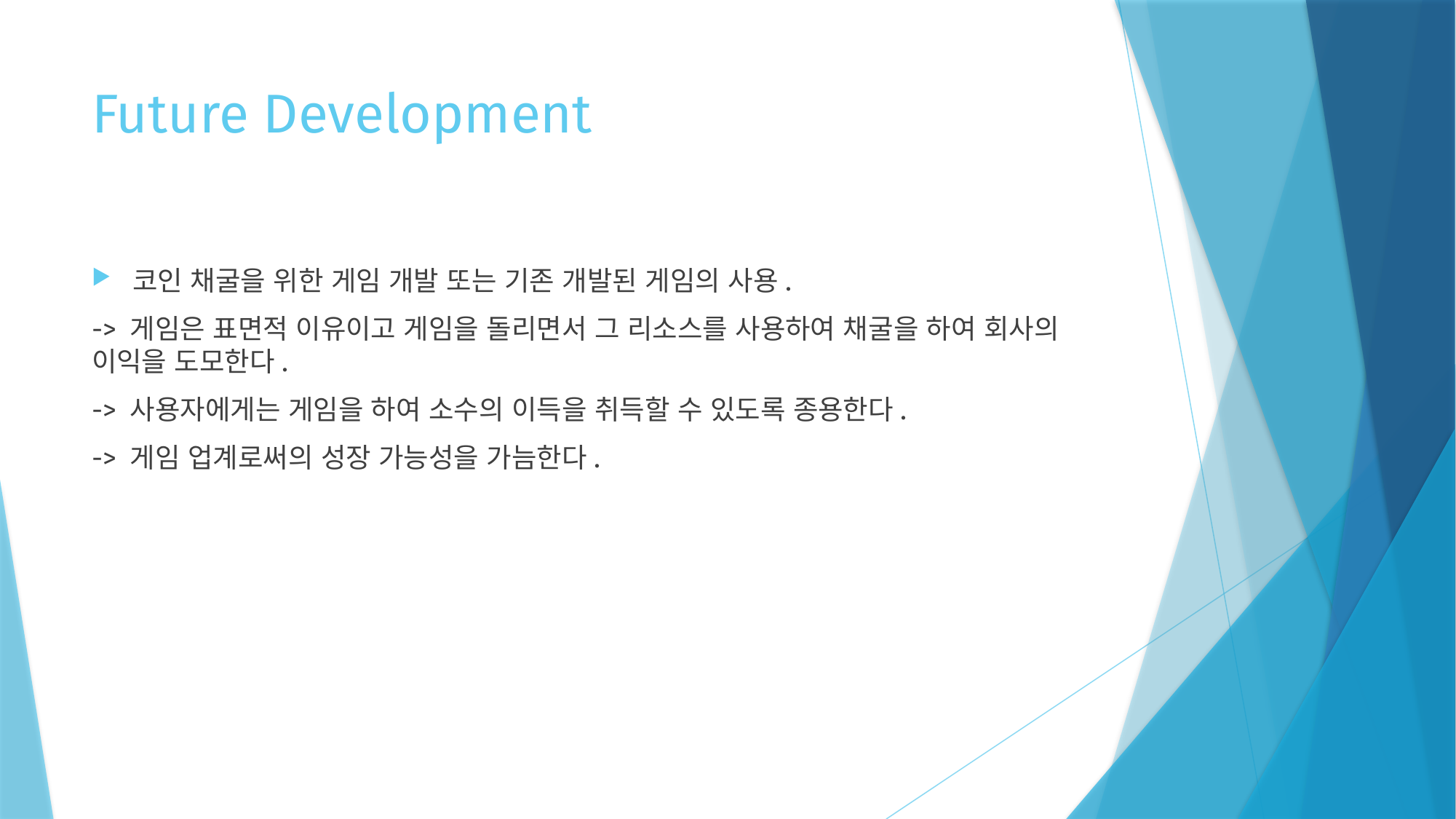

# Future Development
코인 채굴을 위한 게임 개발 또는 기존 개발된 게임의 사용.
-> 게임은 표면적 이유이고 게임을 돌리면서 그 리소스를 사용하여 채굴을 하여 회사의 이익을 도모한다.
-> 사용자에게는 게임을 하여 소수의 이득을 취득할 수 있도록 종용한다.
-> 게임 업계로써의 성장 가능성을 가늠한다.